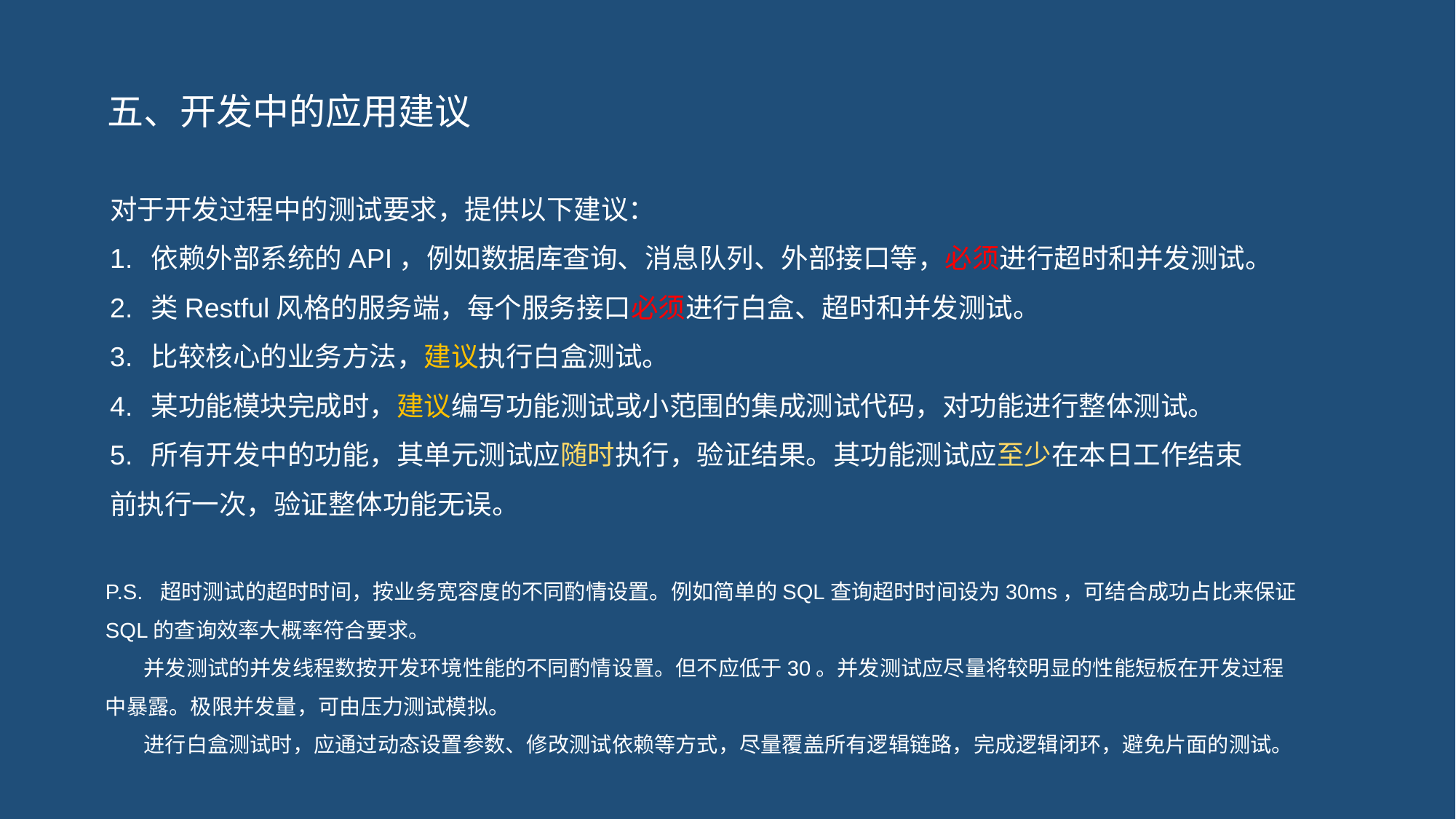

五、开发中的应用建议
对于开发过程中的测试要求，提供以下建议：
依赖外部系统的API，例如数据库查询、消息队列、外部接口等，必须进行超时和并发测试。
类Restful风格的服务端，每个服务接口必须进行白盒、超时和并发测试。
比较核心的业务方法，建议执行白盒测试。
某功能模块完成时，建议编写功能测试或小范围的集成测试代码，对功能进行整体测试。
所有开发中的功能，其单元测试应随时执行，验证结果。其功能测试应至少在本日工作结束
前执行一次，验证整体功能无误。
P.S.  超时测试的超时时间，按业务宽容度的不同酌情设置。例如简单的SQL查询超时时间设为30ms，可结合成功占比来保证SQL的查询效率大概率符合要求。
       并发测试的并发线程数按开发环境性能的不同酌情设置。但不应低于30。并发测试应尽量将较明显的性能短板在开发过程中暴露。极限并发量，可由压力测试模拟。
       进行白盒测试时，应通过动态设置参数、修改测试依赖等方式，尽量覆盖所有逻辑链路，完成逻辑闭环，避免片面的测试。